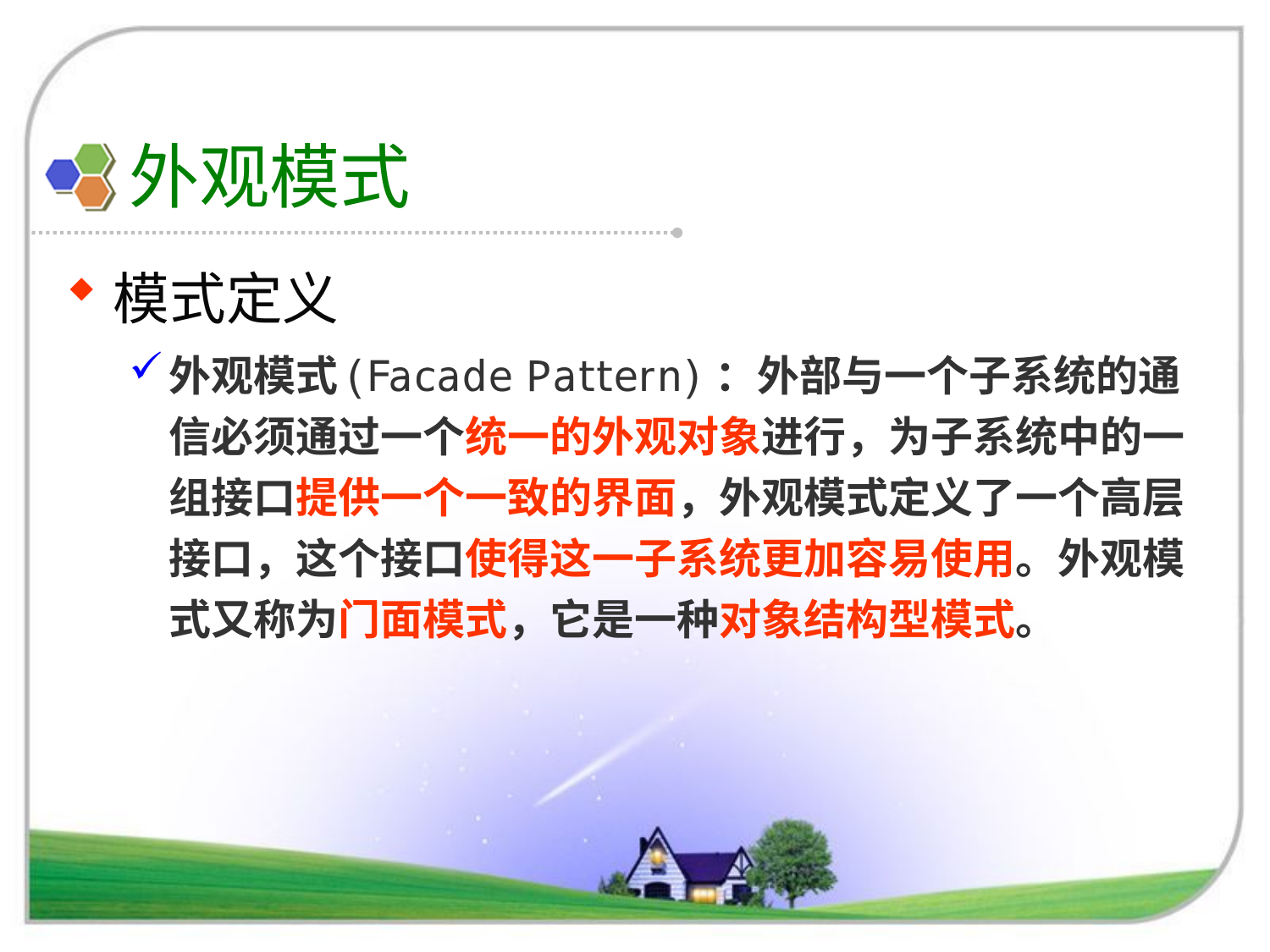

# 外观模式
模式定义
外观模式(Facade Pattern)：外部与一个子系统的通信必须通过一个统一的外观对象进行，为子系统中的一组接口提供一个一致的界面，外观模式定义了一个高层接口，这个接口使得这一子系统更加容易使用。外观模式又称为门面模式，它是一种对象结构型模式。